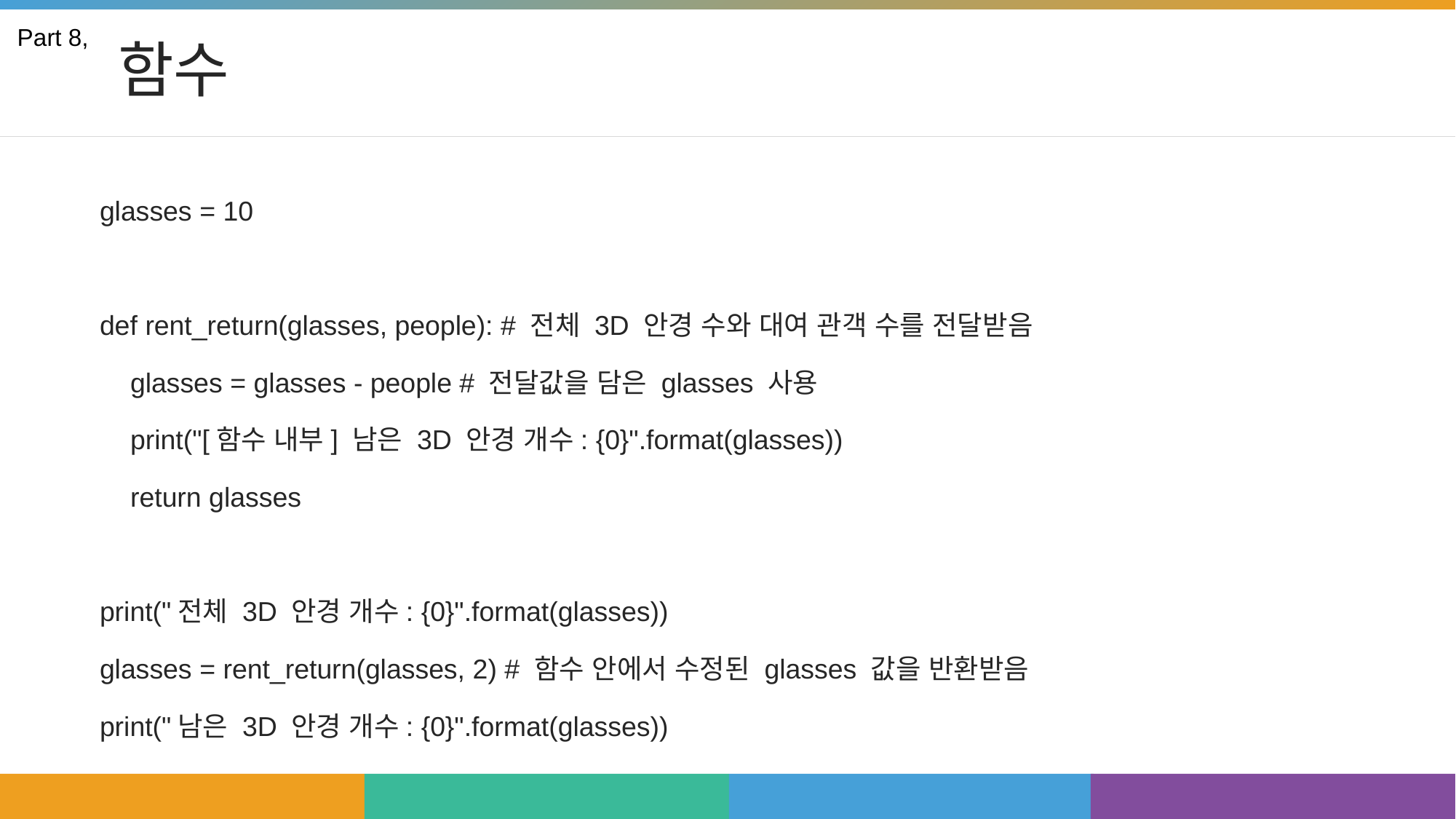

# 함수
Part 8,
glasses = 10

def rent_return(glasses, people): # 전체 3D 안경 수와 대여 관객 수를 전달받음
    glasses = glasses - people # 전달값을 담은 glasses 사용
    print("[함수 내부] 남은 3D 안경 개수: {0}".format(glasses))
    return glasses

print("전체 3D 안경 개수: {0}".format(glasses))
glasses = rent_return(glasses, 2) # 함수 안에서 수정된 glasses 값을 반환받음
print("남은 3D 안경 개수: {0}".format(glasses))